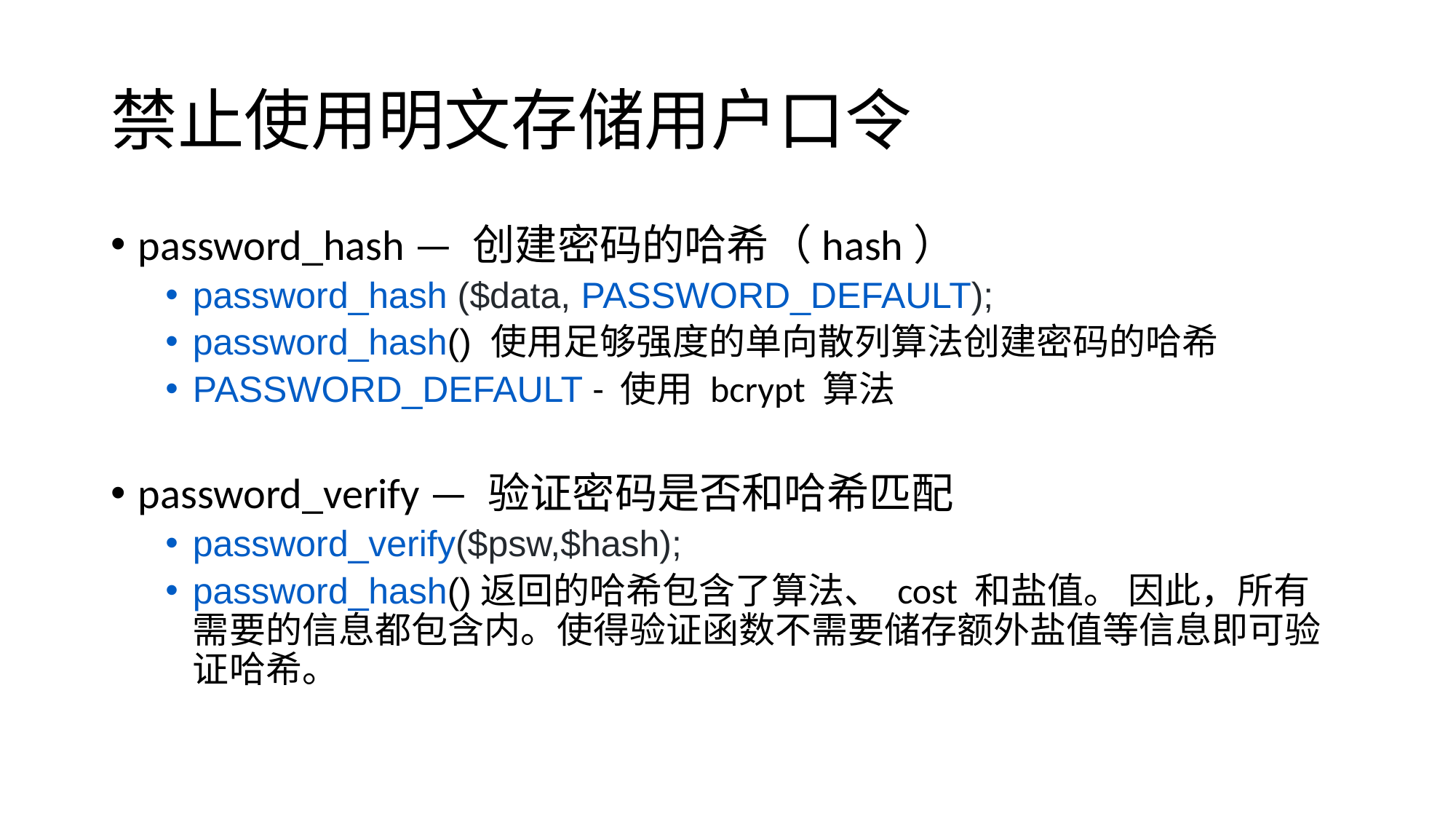

# 禁止使用明文存储用户口令
password_hash — 创建密码的哈希（hash）
password_hash ($data, PASSWORD_DEFAULT);
password_hash() 使用足够强度的单向散列算法创建密码的哈希
PASSWORD_DEFAULT - 使用 bcrypt 算法

password_verify — 验证密码是否和哈希匹配
password_verify($psw,$hash);
password_hash()返回的哈希包含了算法、 cost 和盐值。 因此，所有需要的信息都包含内。使得验证函数不需要储存额外盐值等信息即可验证哈希。